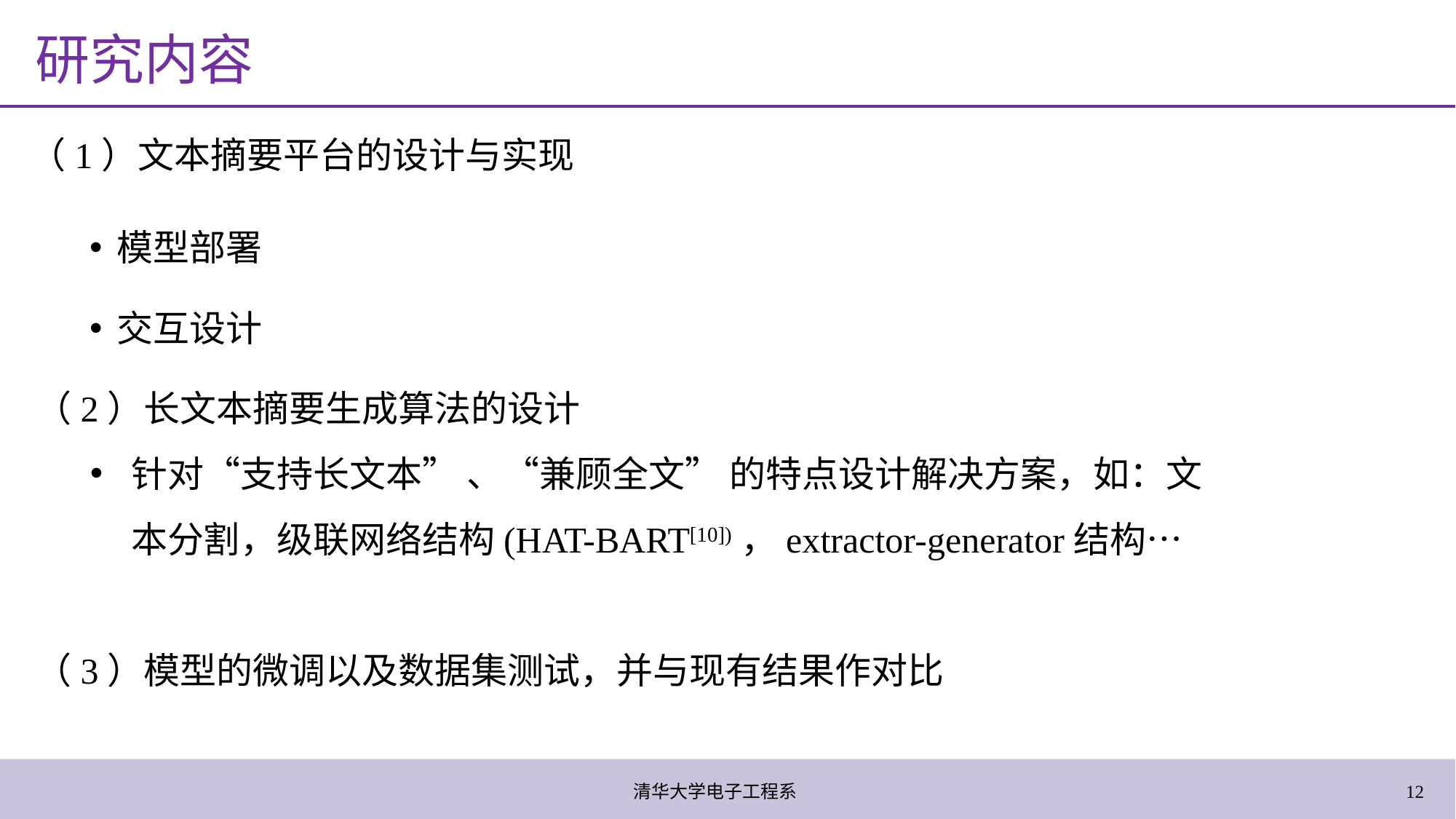

# 研究内容
（1）文本摘要平台的设计与实现
模型部署
交互设计

（2）长文本摘要生成算法的设计
针对“支持长文本” 、“兼顾全文” 的特点设计解决方案，如：文本分割，级联网络结构(HAT-BART[10])，extractor-generator结构…

（3）模型的微调以及数据集测试，并与现有结果作对比

清华大学电子工程系
12